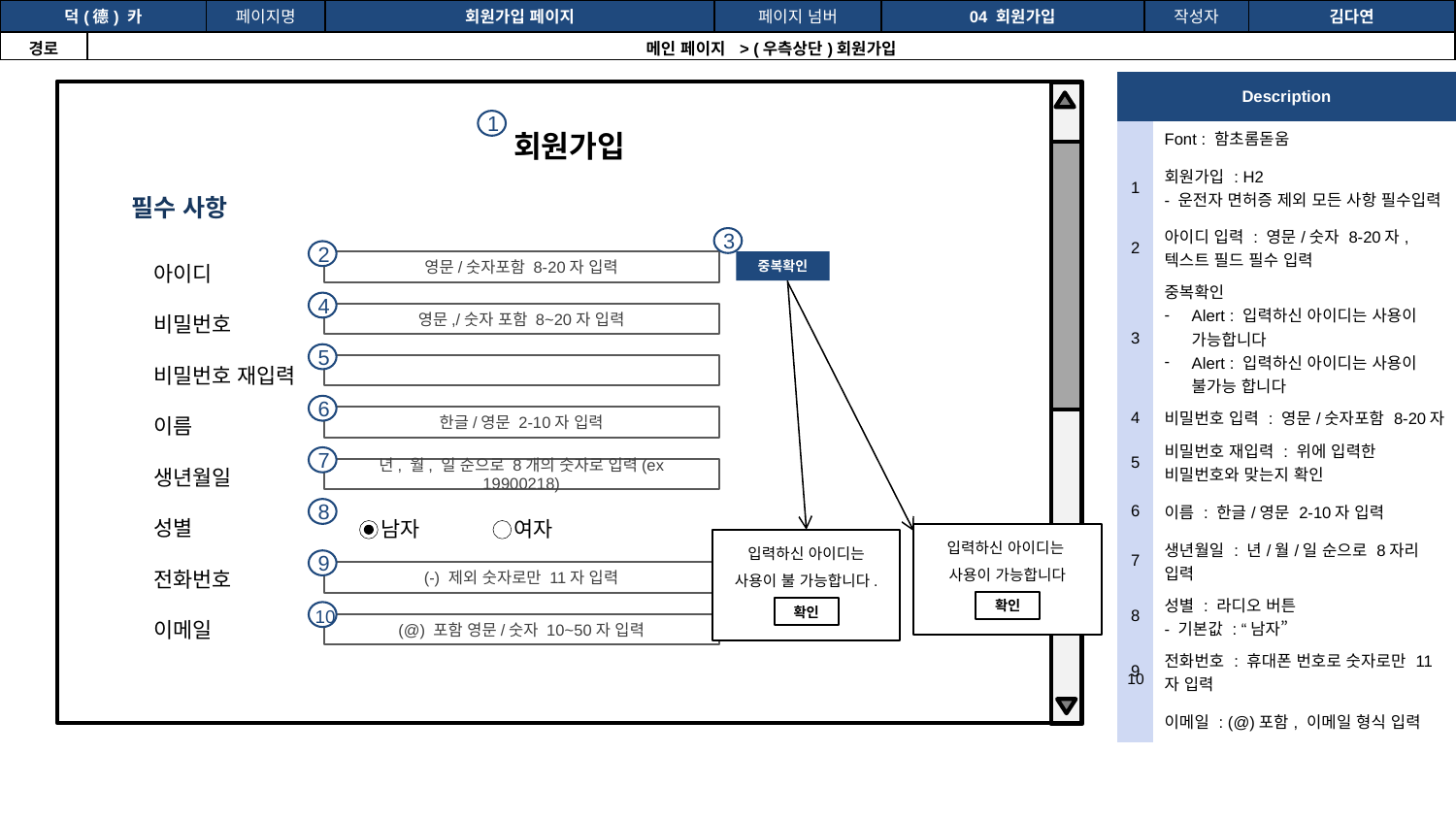

| 덕(德) 카 |  | 페이지명 | 회원가입 페이지 | 페이지 넘버 | 04 회원가입 | 작성자 | 김다연 |
| --- | --- | --- | --- | --- | --- | --- | --- |
| 경로 | 메인 페이지 > (우측상단)회원가입 |  |  |  |  |  |  |
공간(오피스) 대여 시스템
| Description |  |
| --- | --- |
|  | Font : 함초롬돋움 |
| 1 | 회원가입 : H2 - 운전자 면허증 제외 모든 사항 필수입력 |
| 2 | 아이디 입력 : 영문/숫자 8-20자, 텍스트 필드 필수 입력 |
| 3 | 중복확인 Alert : 입력하신 아이디는 사용이 가능합니다 Alert : 입력하신 아이디는 사용이 불가능 합니다 |
| 4 | 비밀번호 입력 : 영문/숫자포함 8-20자 |
| 5 | 비밀번호 재입력 : 위에 입력한 비밀번호와 맞는지 확인 |
| 6 | 이름 : 한글/영문 2-10자 입력 |
| 7 | 생년월일 : 년/월/일 순으로 8자리 입력 |
| 8 | 성별 : 라디오 버튼 - 기본값 : “남자” |
| 9 | 전화번호 : 휴대폰 번호로 숫자로만 11자 입력 |
|  | 이메일 : (@)포함, 이메일 형식 입력 |

1
회원가입

필수 사항
아이디
비밀번호
비밀번호 재입력
이름
생년월일
성별
전화번호
이메일
3
2
영문/숫자포함 8-20자 입력
중복확인
4
영문,/숫자 포함 8~20자 입력
5

6
한글/영문 2-10자 입력
7
년, 월, 일 순으로 8개의 숫자로 입력(ex 19900218)
8
남자
여자

입력하신 아이디는
사용이 가능합니다
확인

입력하신 아이디는
사용이 불 가능합니다.
확인
9
(-) 제외 숫자로만 11자 입력
10

(@) 포함 영문/숫자 10~50자 입력
10